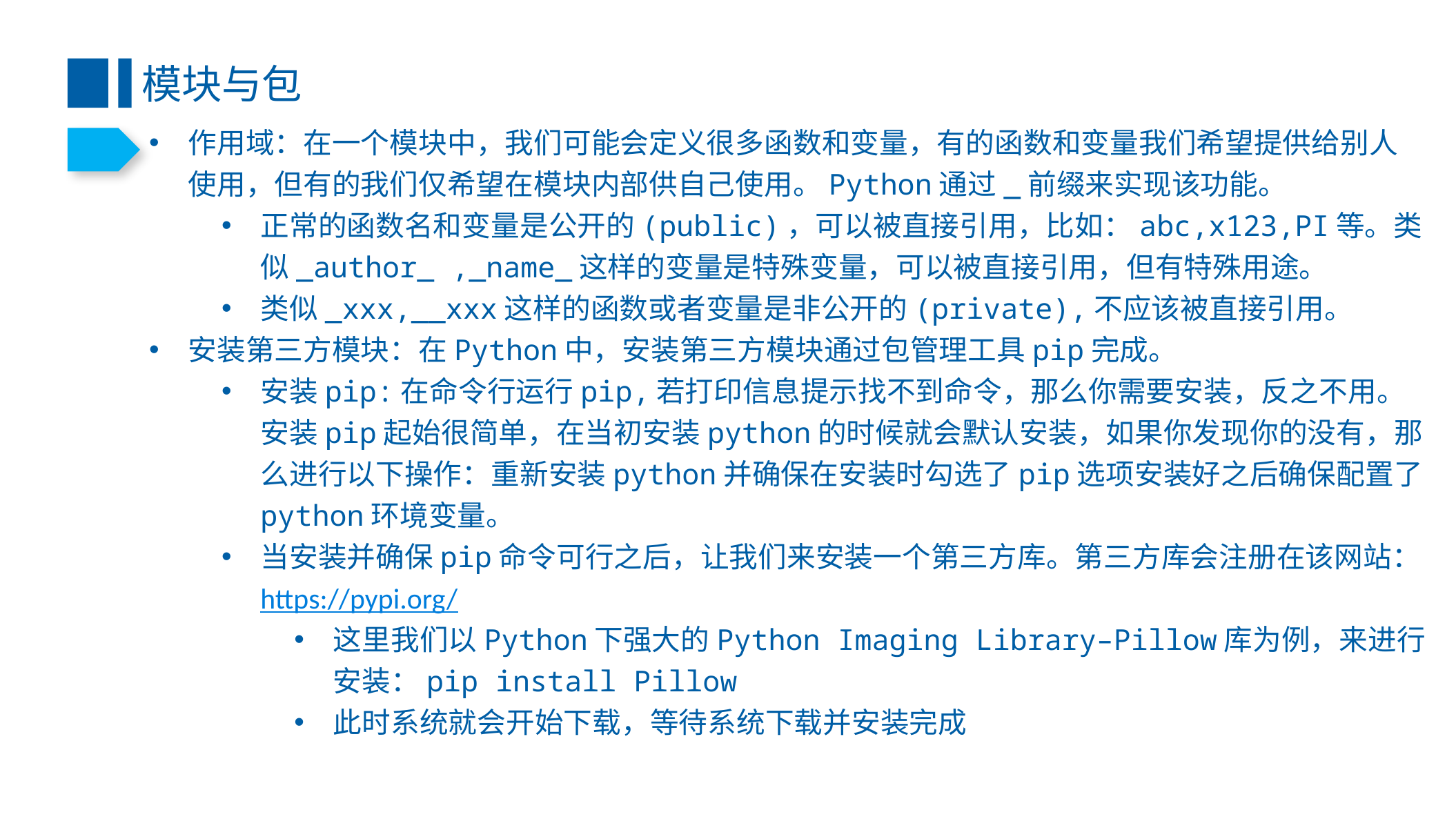

模块与包

作用域：在一个模块中，我们可能会定义很多函数和变量，有的函数和变量我们希望提供给别人使用，但有的我们仅希望在模块内部供自己使用。Python通过_前缀来实现该功能。
正常的函数名和变量是公开的(public)，可以被直接引用，比如：abc,x123,PI等。类似_author_ ,_name_这样的变量是特殊变量，可以被直接引用，但有特殊用途。
类似_xxx,__xxx这样的函数或者变量是非公开的(private),不应该被直接引用。
安装第三方模块：在Python中，安装第三方模块通过包管理工具pip完成。
安装pip:在命令行运行pip,若打印信息提示找不到命令，那么你需要安装，反之不用。安装pip起始很简单，在当初安装python的时候就会默认安装，如果你发现你的没有，那么进行以下操作：重新安装python并确保在安装时勾选了pip选项安装好之后确保配置了python环境变量。
当安装并确保pip命令可行之后，让我们来安装一个第三方库。第三方库会注册在该网站：https://pypi.org/
这里我们以Python下强大的Python Imaging Library–Pillow库为例，来进行安装：pip install Pillow
此时系统就会开始下载，等待系统下载并安装完成